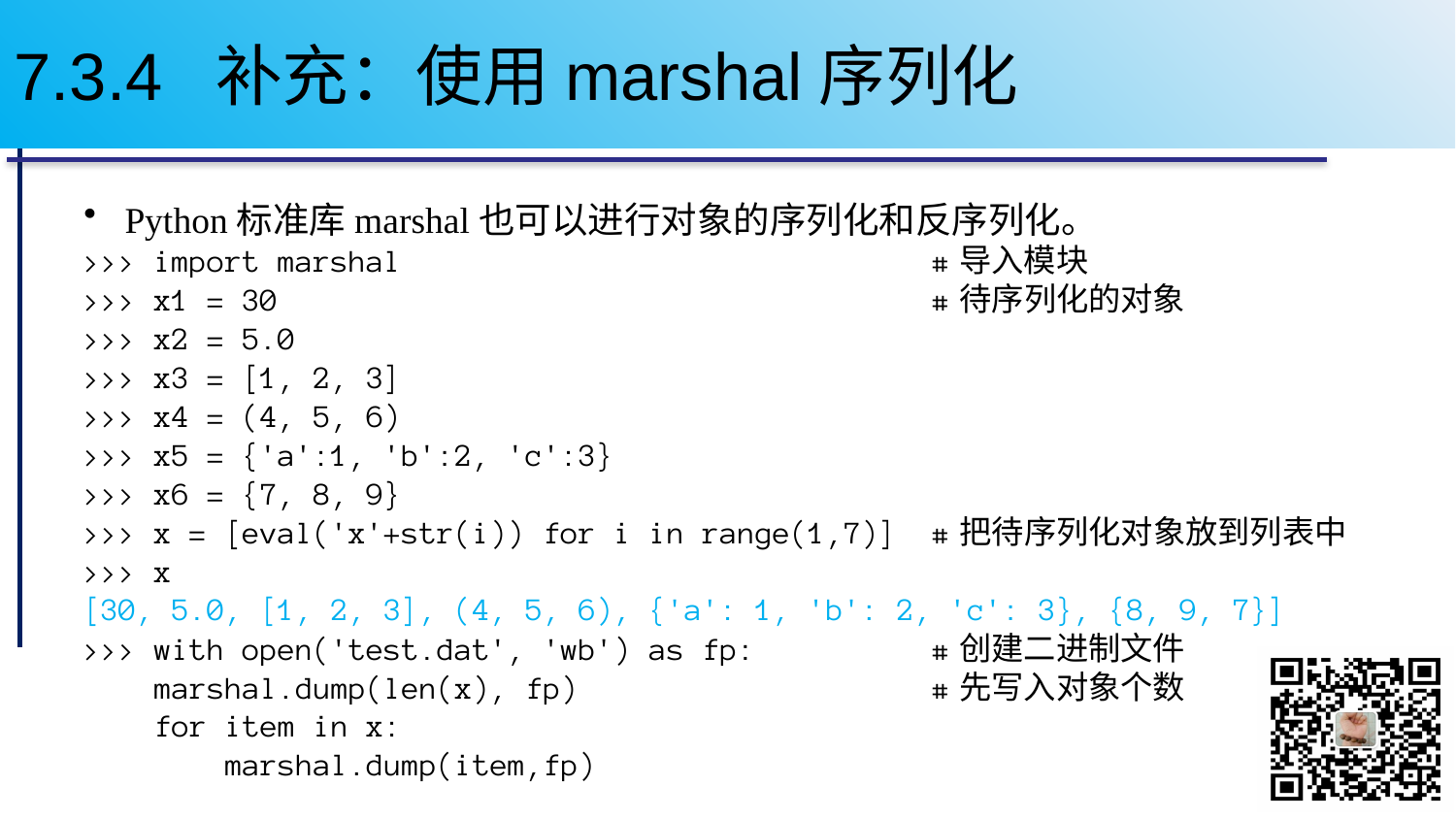

# 7.3.4  补充：使用marshal序列化
Python标准库marshal也可以进行对象的序列化和反序列化。
>>> import marshal                              #导入模块
>>> x1 = 30                                     #待序列化的对象
>>> x2 = 5.0
>>> x3 = [1, 2, 3]
>>> x4 = (4, 5, 6)
>>> x5 = {'a':1, 'b':2, 'c':3}
>>> x6 = {7, 8, 9}
>>> x = [eval('x'+str(i)) for i in range(1,7)]  #把待序列化对象放到列表中
>>> x
[30, 5.0, [1, 2, 3], (4, 5, 6), {'a': 1, 'b': 2, 'c': 3}, {8, 9, 7}]
>>> with open('test.dat', 'wb') as fp:          #创建二进制文件
    marshal.dump(len(x), fp)                    #先写入对象个数
    for item in x:
        marshal.dump(item,fp)